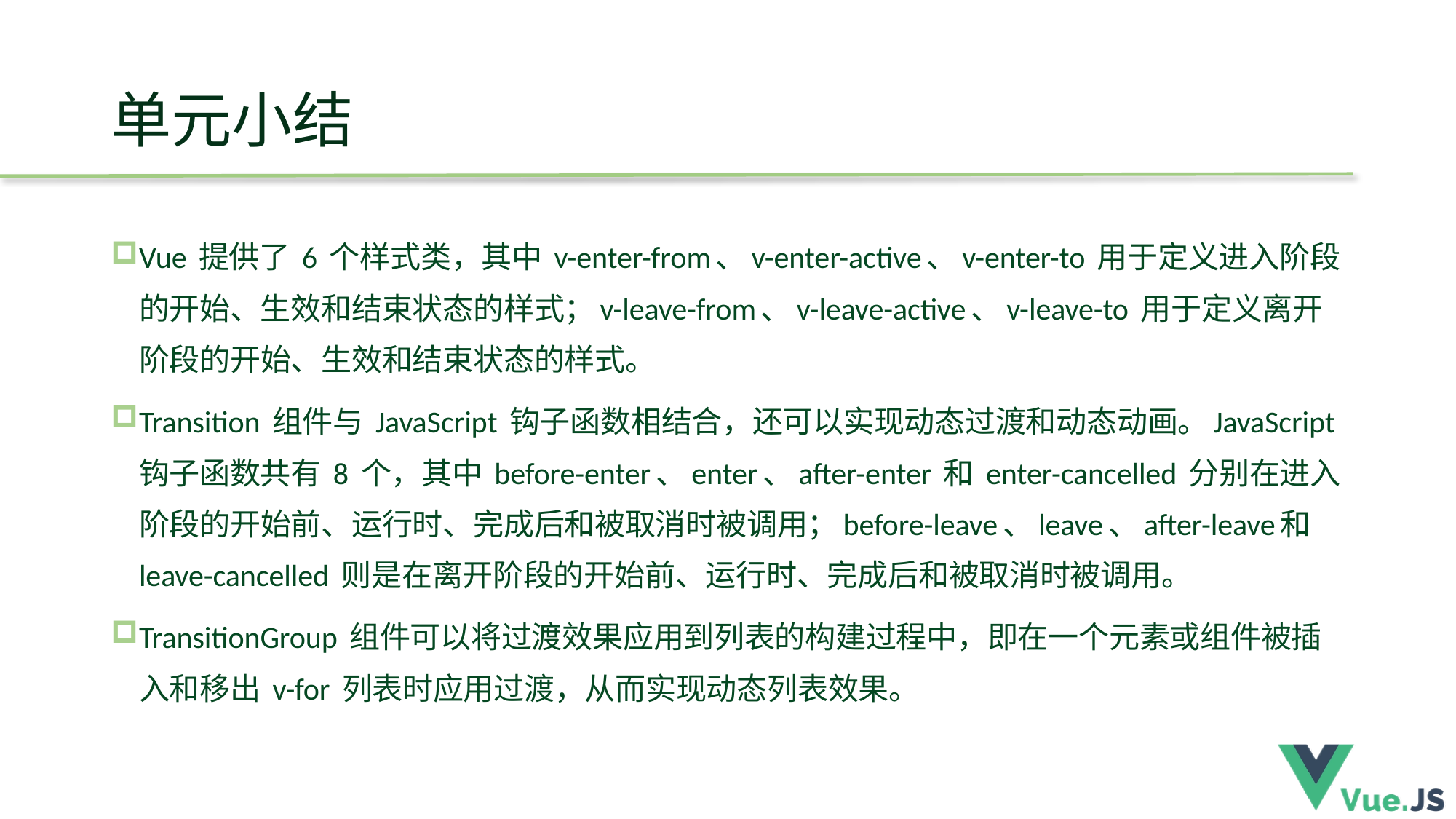

# 单元小结
Vue 提供了 6 个样式类，其中 v-enter-from、v-enter-active、v-enter-to 用于定义进入阶段的开始、生效和结束状态的样式；v-leave-from、v-leave-active、v-leave-to 用于定义离开阶段的开始、生效和结束状态的样式。
Transition 组件与 JavaScript 钩子函数相结合，还可以实现动态过渡和动态动画。JavaScript 钩子函数共有 8 个，其中 before-enter、enter、after-enter 和 enter-cancelled 分别在进入阶段的开始前、运行时、完成后和被取消时被调用；before-leave、leave、after-leave和 leave-cancelled 则是在离开阶段的开始前、运行时、完成后和被取消时被调用。
TransitionGroup 组件可以将过渡效果应用到列表的构建过程中，即在一个元素或组件被插入和移出 v-for 列表时应用过渡，从而实现动态列表效果。